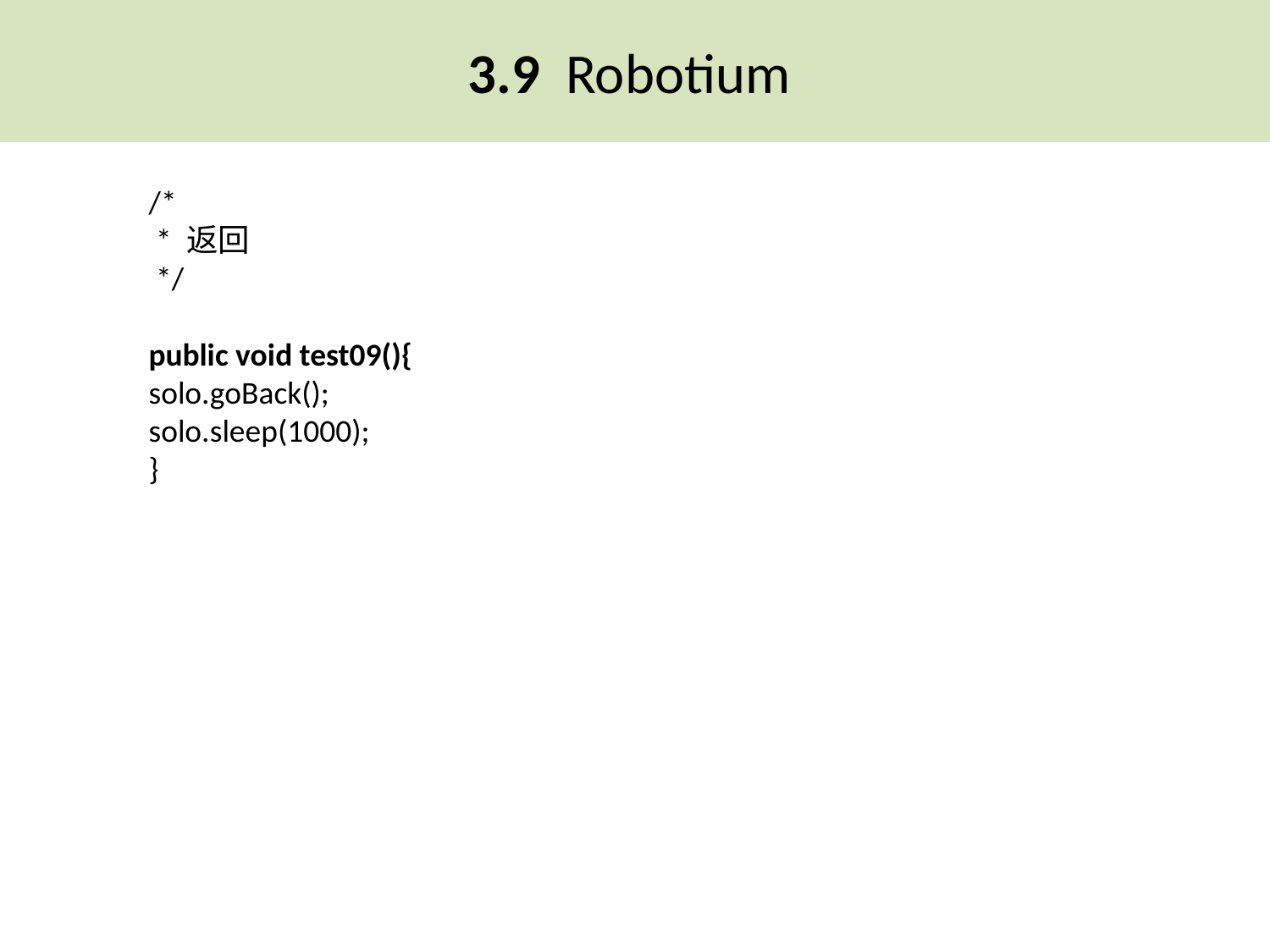

3.9  Robotium

/*
 * 返回
 */

public void test09(){
solo.goBack();
solo.sleep(1000);
}